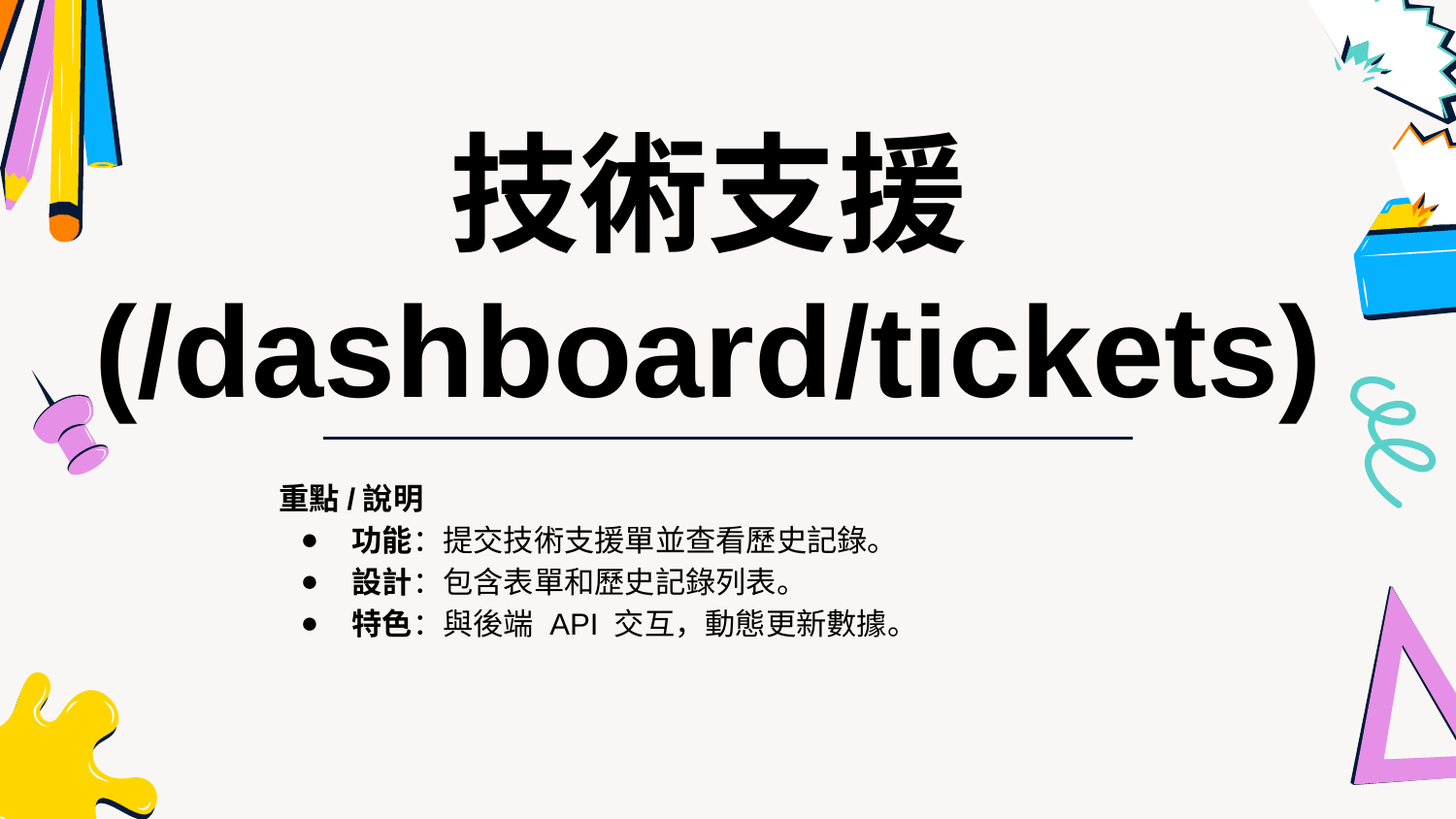

技術支援 (/dashboard/tickets)
重點/說明
功能：提交技術支援單並查看歷史記錄。
設計：包含表單和歷史記錄列表。
特色：與後端 API 交互，動態更新數據。